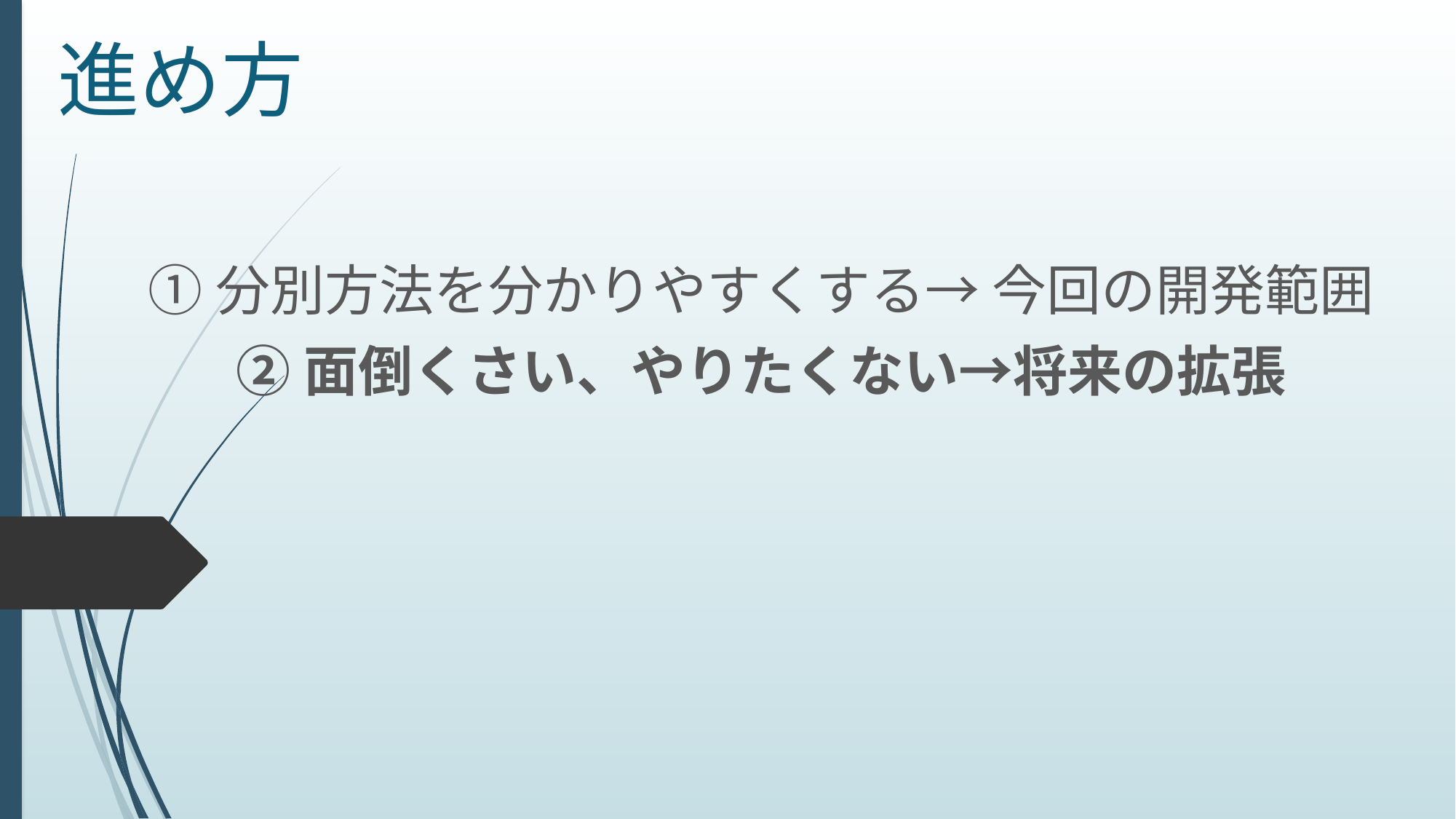

# 進め方
①分別方法を分かりやすくする→ 今回の開発範囲
②面倒くさい、やりたくない→将来の拡張